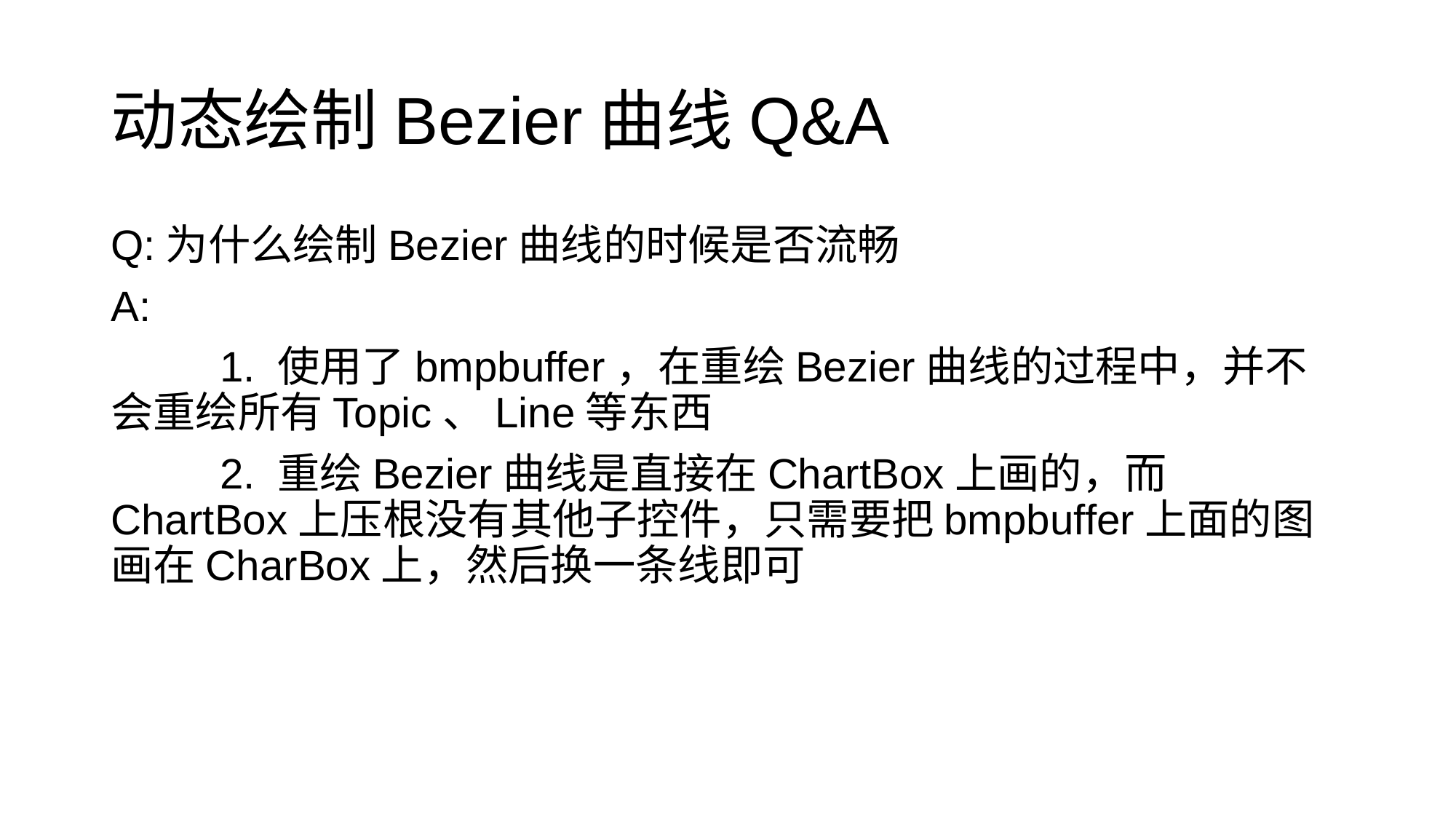

# 动态绘制Bezier曲线Q&A
Q:为什么绘制Bezier曲线的时候是否流畅
A:
	1. 使用了bmpbuffer，在重绘Bezier曲线的过程中，并不会重绘所有Topic、Line等东西
	2. 重绘Bezier曲线是直接在ChartBox上画的，而ChartBox上压根没有其他子控件，只需要把bmpbuffer上面的图画在CharBox上，然后换一条线即可